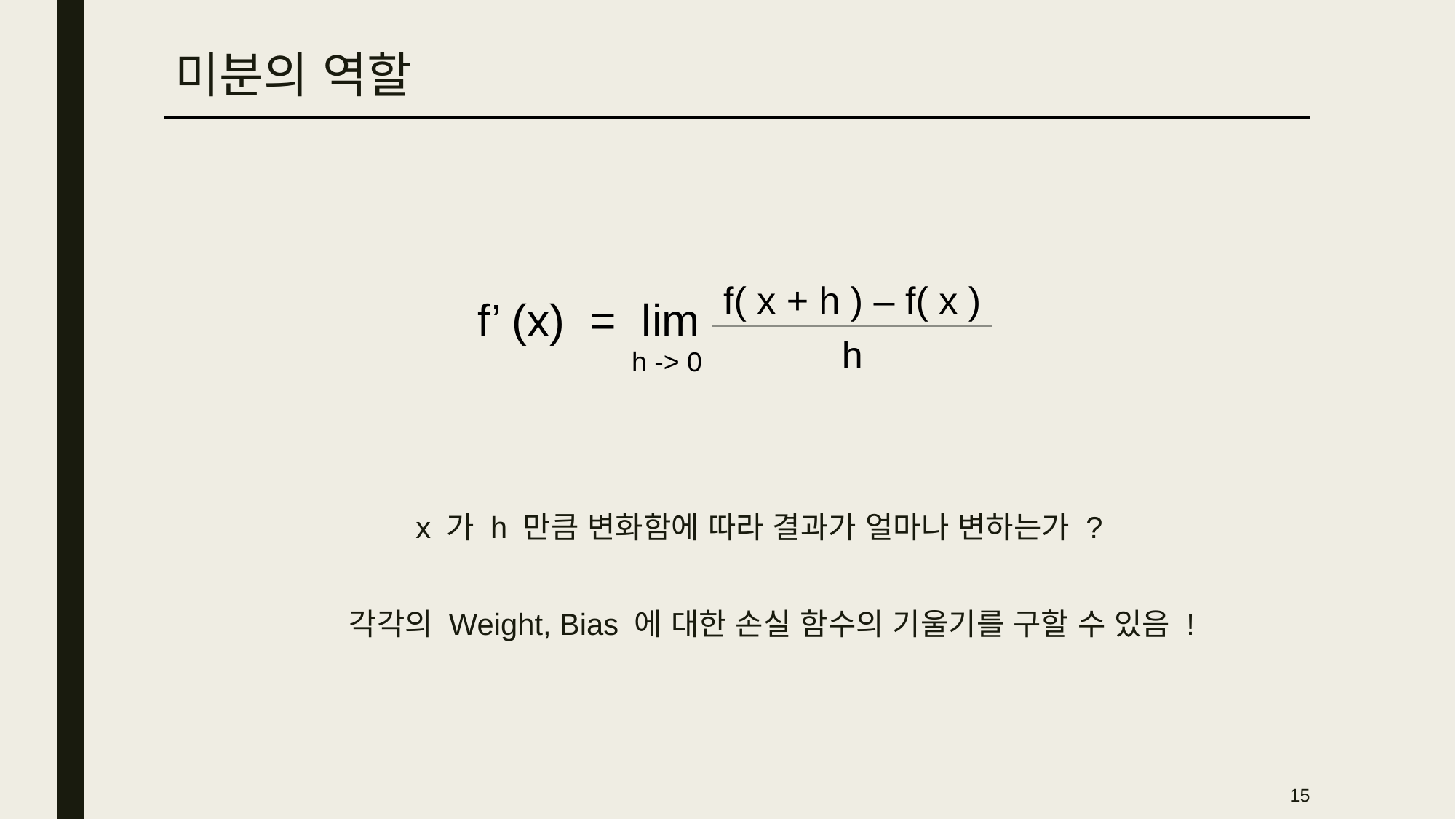

미분의 역할
f( x + h ) – f( x )

h
f’ (x)  =  lim
h -> 0
x 가 h 만큼 변화함에 따라 결과가 얼마나 변하는가 ?
각각의 Weight, Bias 에 대한 손실 함수의 기울기를 구할 수 있음 !
15